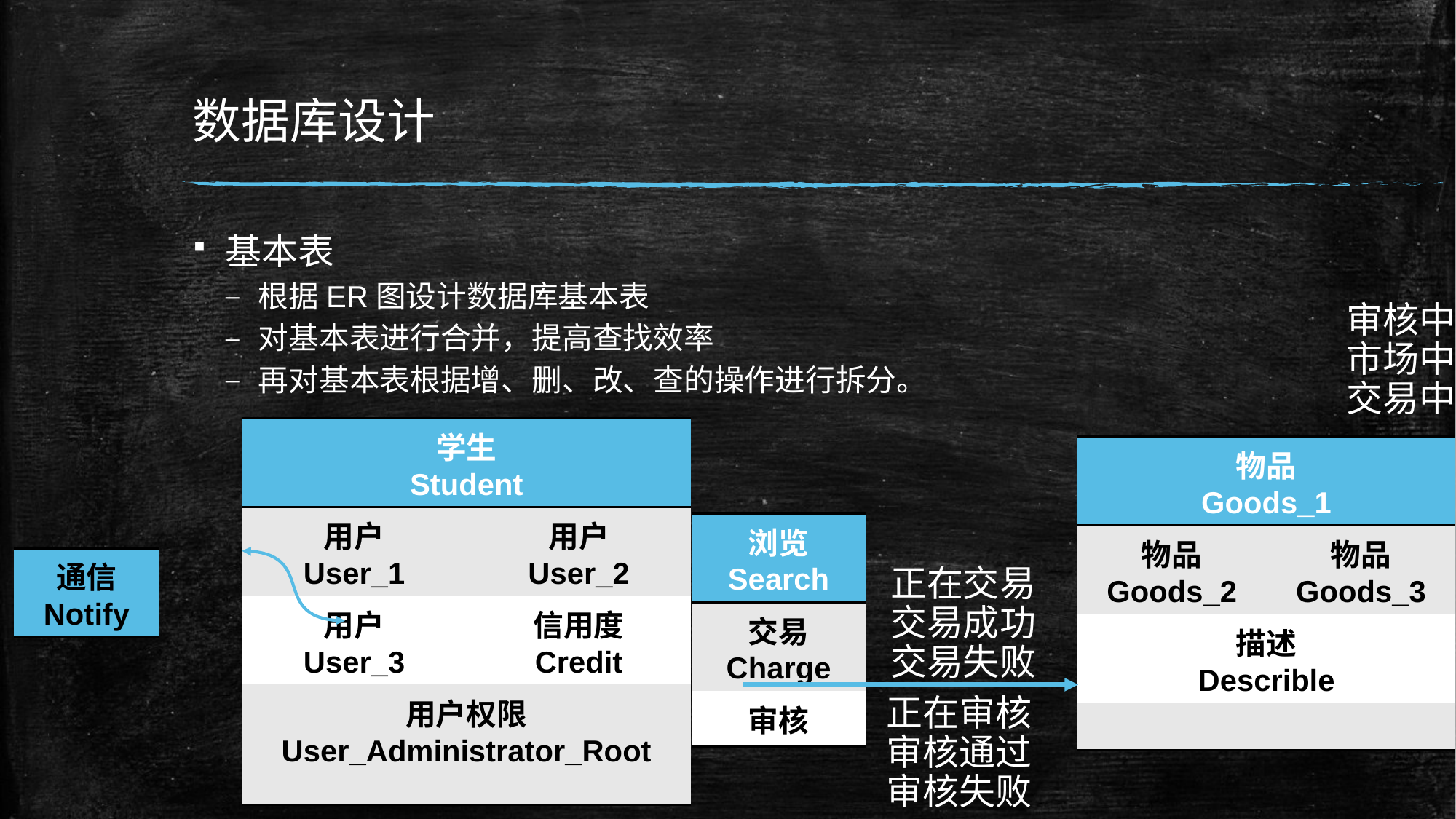

# 数据库设计
基本表
根据ER图设计数据库基本表
对基本表进行合并，提高查找效率
再对基本表根据增、删、改、查的操作进行拆分。
审核中
市场中
交易中
| 学生 Student |  |
| --- | --- |
| 用户 User\_1 | 用户 User\_2 |
| 用户 User\_3 | 信用度 Credit |
| 用户权限 User\_Administrator\_Root |  |
| 物品 Goods\_1 |  |
| --- | --- |
| 物品 Goods\_2 | 物品 Goods\_3 |
| 描述 Describle |  |
|  |  |
| 浏览 Search |
| --- |
| 交易 Charge |
| 审核 |
| 通信 Notify |
| --- |
正在交易
交易成功
交易失败

正在审核
审核通过
审核失败